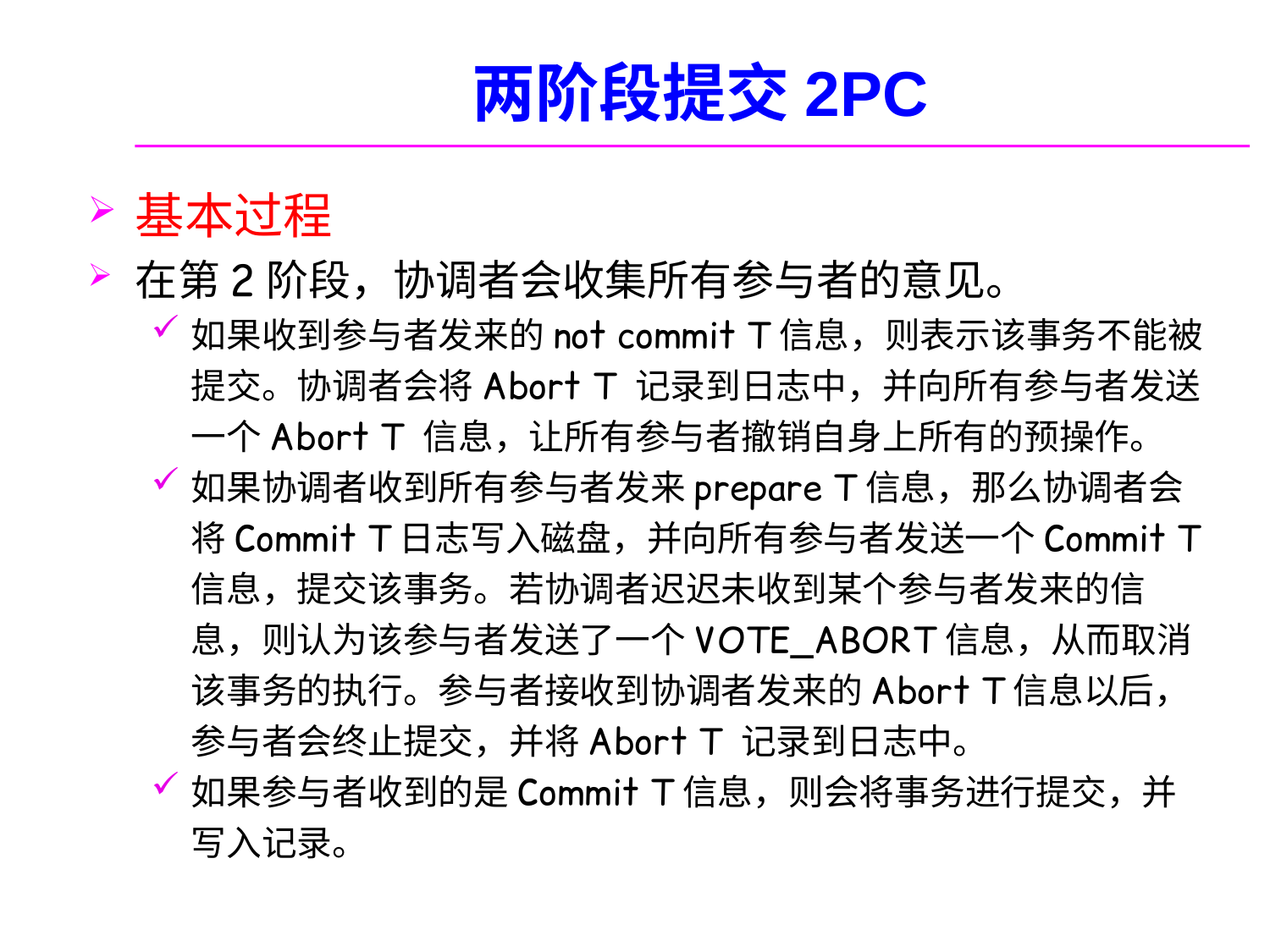

# 两阶段提交2PC
基本过程
在第2阶段，协调者会收集所有参与者的意见。
如果收到参与者发来的not commit T信息，则表示该事务不能被提交。协调者会将Abort T 记录到日志中，并向所有参与者发送一个Abort T 信息，让所有参与者撤销自身上所有的预操作。
如果协调者收到所有参与者发来prepare T信息，那么协调者会将Commit T日志写入磁盘，并向所有参与者发送一个Commit T信息，提交该事务。若协调者迟迟未收到某个参与者发来的信息，则认为该参与者发送了一个VOTE_ABORT信息，从而取消该事务的执行。参与者接收到协调者发来的Abort T信息以后，参与者会终止提交，并将Abort T 记录到日志中。
如果参与者收到的是Commit T信息，则会将事务进行提交，并写入记录。
23